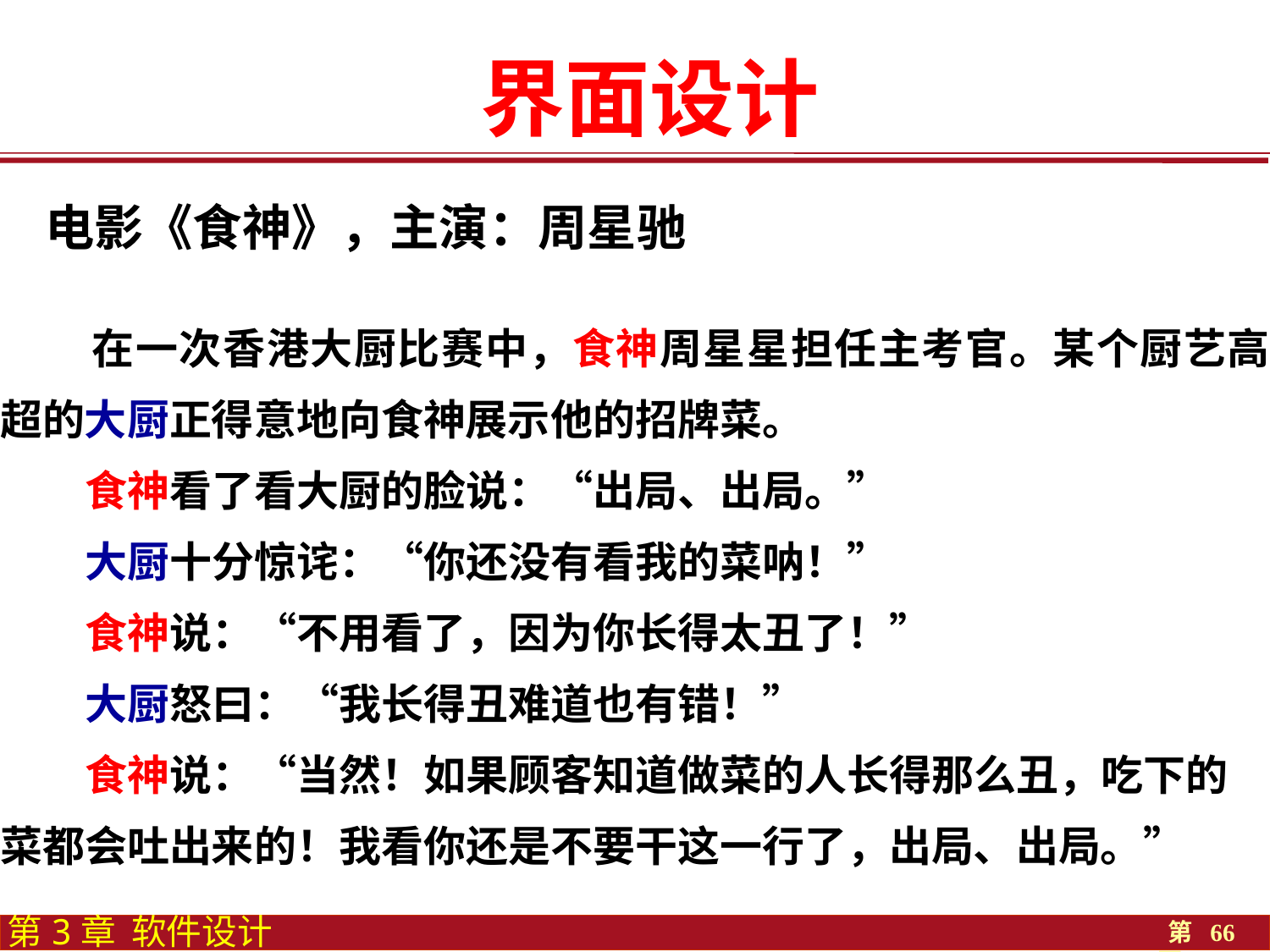

界面设计
电影《食神》，主演：周星驰
    在一次香港大厨比赛中，食神周星星担任主考官。某个厨艺高超的大厨正得意地向食神展示他的招牌菜。
    食神看了看大厨的脸说：“出局、出局。”
    大厨十分惊诧：“你还没有看我的菜呐！”
    食神说：“不用看了，因为你长得太丑了！”
    大厨怒曰：“我长得丑难道也有错！”
    食神说：“当然！如果顾客知道做菜的人长得那么丑，吃下的菜都会吐出来的！我看你还是不要干这一行了，出局、出局。”